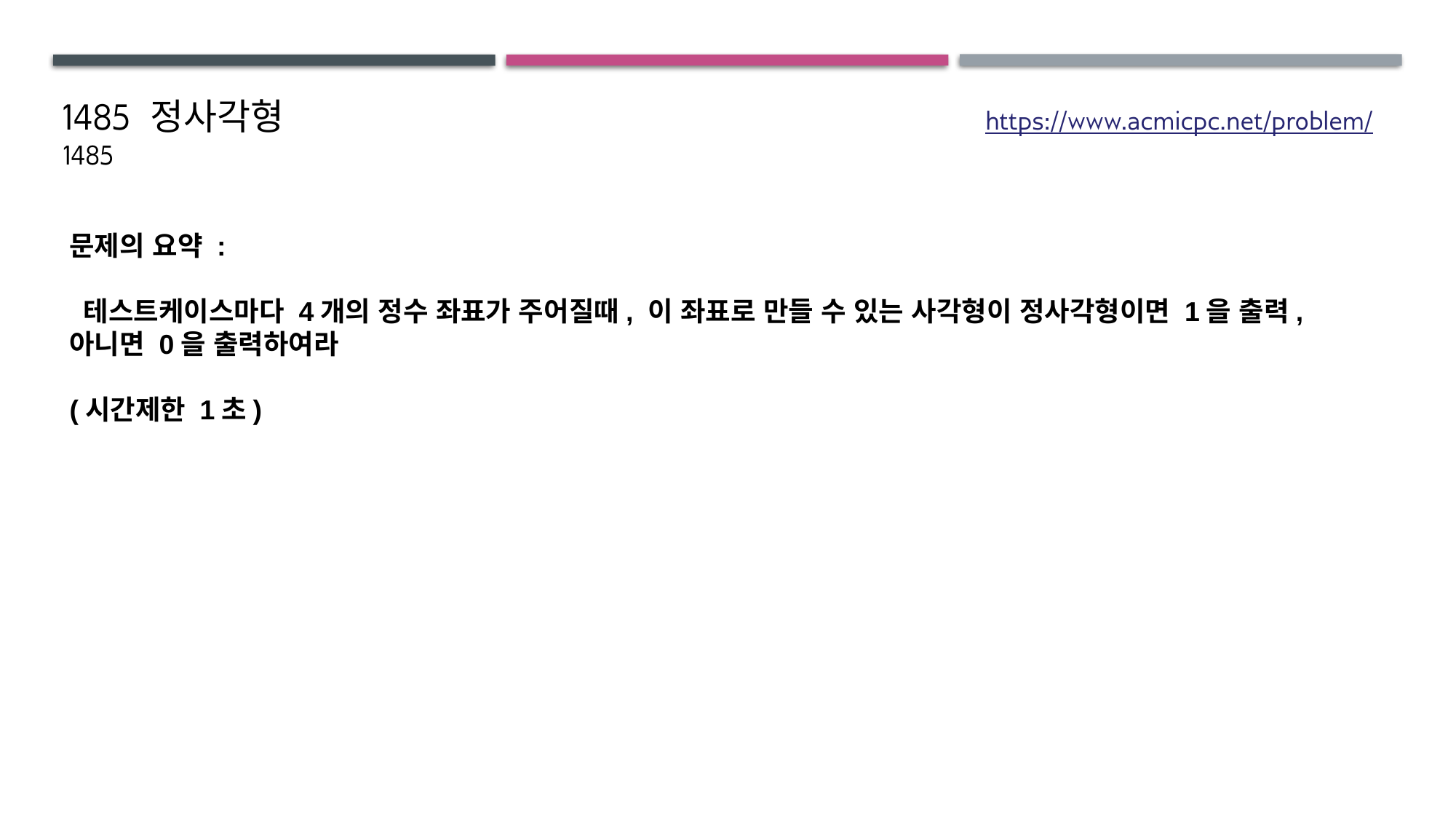

1485 정사각형                                                                    https://www.acmicpc.net/problem/1485

문제의 요약 :

 테스트케이스마다 4개의 정수 좌표가 주어질때, 이 좌표로 만들 수 있는 사각형이 정사각형이면 1을 출력, 아니면 0을 출력하여라

(시간제한 1초)